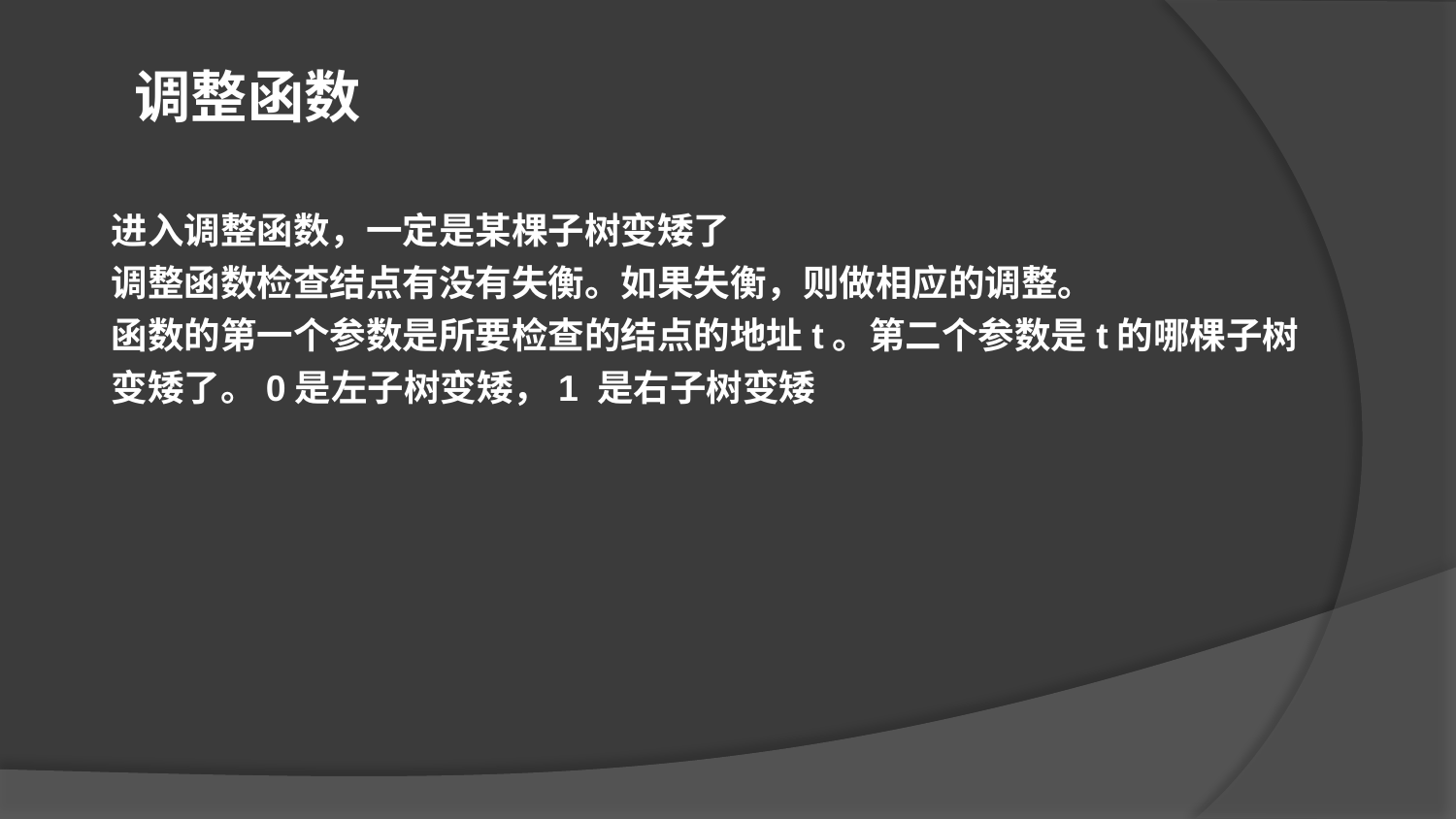

调整函数
进入调整函数，一定是某棵子树变矮了
调整函数检查结点有没有失衡。如果失衡，则做相应的调整。
函数的第一个参数是所要检查的结点的地址t。第二个参数是t的哪棵子树变矮了。0是左子树变矮，1 是右子树变矮